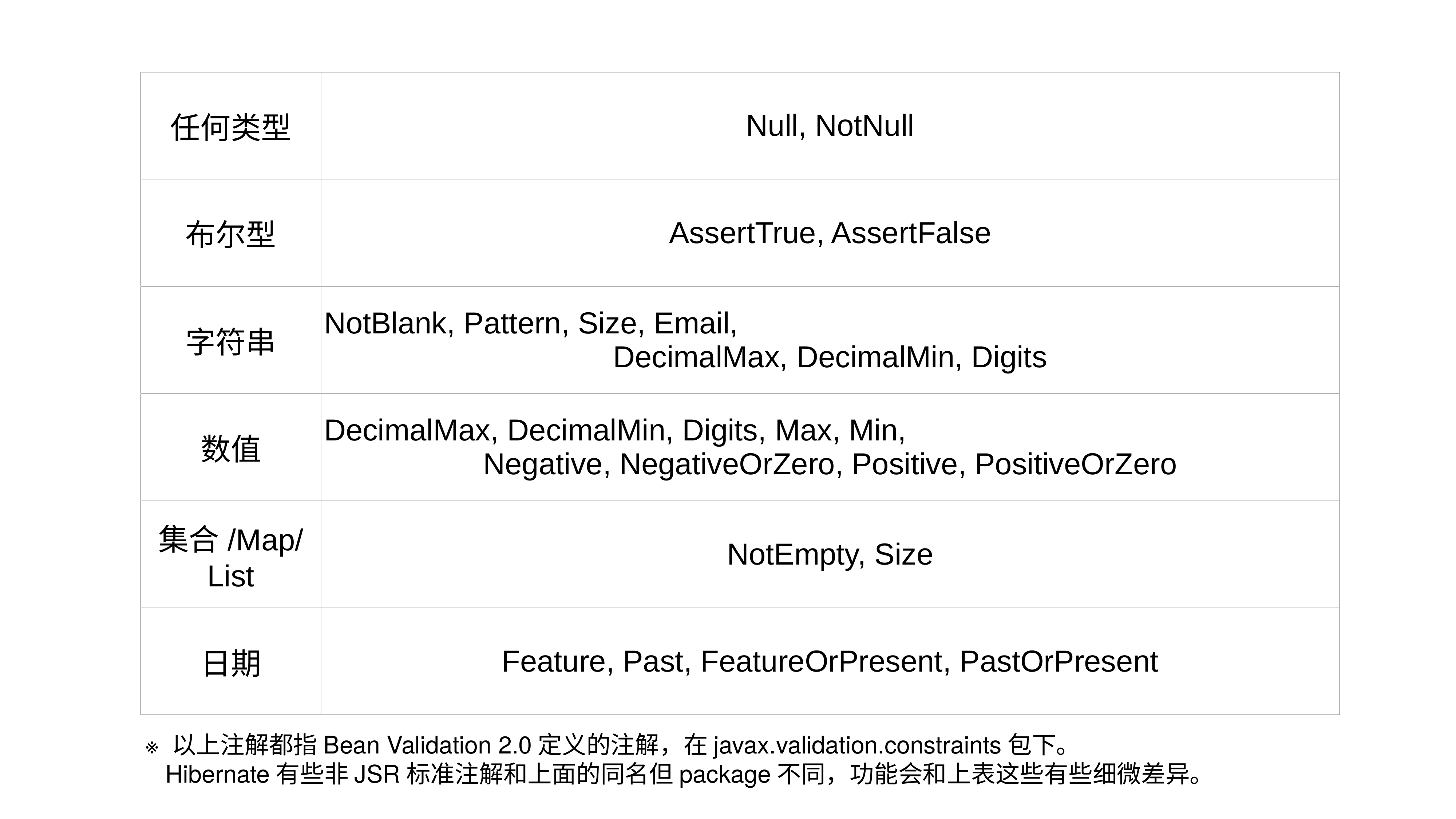

| 任何类型 | Null, NotNull |
| --- | --- |
| 布尔型 | AssertTrue, AssertFalse |
| 字符串 | NotBlank, Pattern, Size, Email, DecimalMax, DecimalMin, Digits |
| 数值 | DecimalMax, DecimalMin, Digits, Max, Min, Negative, NegativeOrZero, Positive, PositiveOrZero |
| 集合/Map/List | NotEmpty, Size |
| 日期 | Feature, Past, FeatureOrPresent, PastOrPresent |
※ 以上注解都指Bean Validation 2.0定义的注解，在javax.validation.constraints包下。
   Hibernate有些非JSR标准注解和上面的同名但package不同，功能会和上表这些有些细微差异。